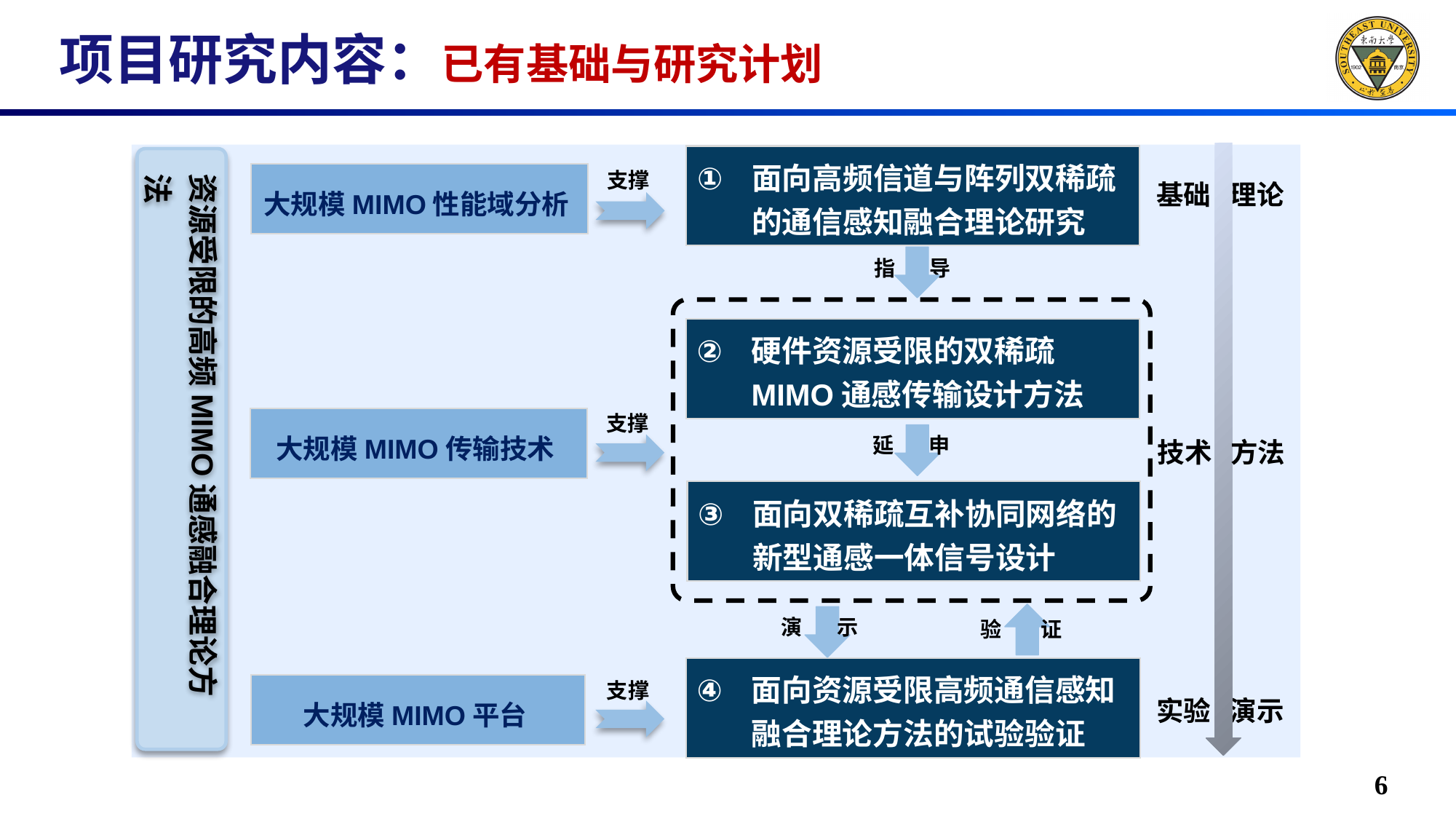

# 项目研究内容：已有基础与研究计划

面向高频信道与阵列双稀疏的通信感知融合理论研究
硬件资源受限的双稀疏MIMO通感传输设计方法

面向资源受限高频通信感知融合理论方法的试验验证
大规模MIMO平台

资源受限的高频MIMO通感融合理论方法
支撑
大规模MIMO性能域分析
基础   理论

指       导

支撑
大规模MIMO传输技术

延       申
技术   方法
面向双稀疏互补协同网络的新型通感一体信号设计

演       示
验        证
支撑
实验   演示

6